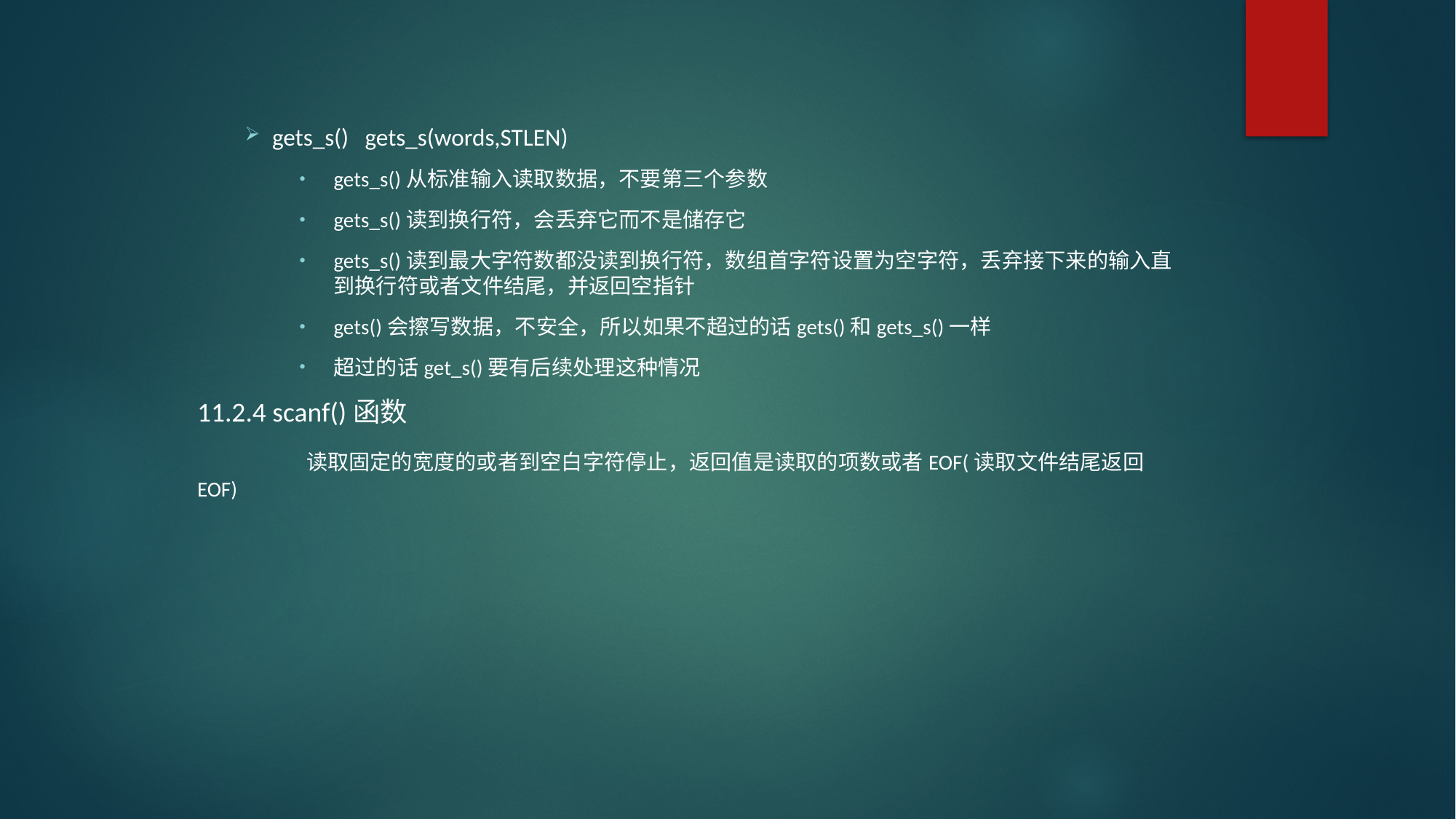

gets_s()   gets_s(words,STLEN)
gets_s()从标准输入读取数据，不要第三个参数
gets_s()读到换行符，会丢弃它而不是储存它
gets_s()读到最大字符数都没读到换行符，数组首字符设置为空字符，丢弃接下来的输入直到换行符或者文件结尾，并返回空指针
gets()会擦写数据，不安全，所以如果不超过的话gets()和gets_s()一样
超过的话get_s()要有后续处理这种情况
11.2.4 scanf()函数
	读取固定的宽度的或者到空白字符停止，返回值是读取的项数或者EOF(读取文件结尾返回EOF)